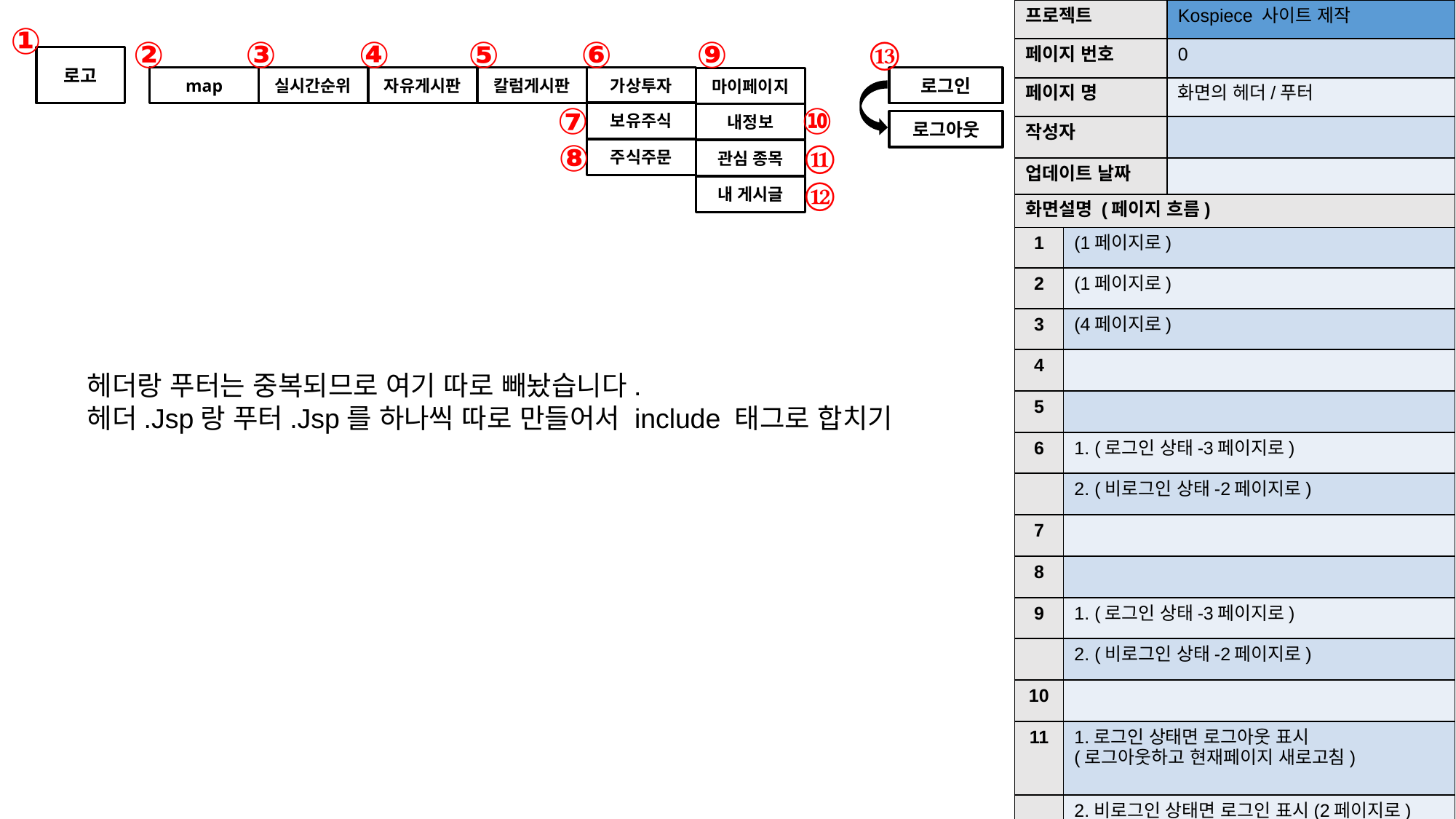

| 프로젝트 | Kospiece 사이트 제작 |
| --- | --- |
| 페이지 번호 | 0 |
| 페이지 명 | 화면의 헤더/푸터 |
| 작성자 |  |
| 업데이트 날짜 |  |
①
⑬
②
③
④
⑤
⑥
⑨
로고
map
실시간순위
자유게시판
칼럼게시판
가상투자
로그인
마이페이지

⑩
⑦
보유주식
내정보
로그아웃
⑧
⑪
주식주문
관심 종목
⑫
내 게시글
| 화면설명 (페이지 흐름) |  |
| --- | --- |
| 1 | (1페이지로) |
| 2 | (1페이지로) |
| 3 | (4페이지로) |
| 4 |  |
| 5 |  |
| 6 | 1. (로그인 상태-3페이지로) |
|  | 2. (비로그인 상태-2페이지로) |
| 7 |  |
| 8 |  |
| 9 | 1. (로그인 상태-3페이지로) |
|  | 2. (비로그인 상태-2페이지로) |
| 10 |  |
| 11 | 1.로그인 상태면 로그아웃 표시 (로그아웃하고 현재페이지 새로고침) |
|  | 2.비로그인 상태면 로그인 표시(2페이지로) |
헤더랑 푸터는 중복되므로 여기 따로 빼놨습니다.
헤더.Jsp랑 푸터.Jsp를 하나씩 따로 만들어서 include 태그로 합치기